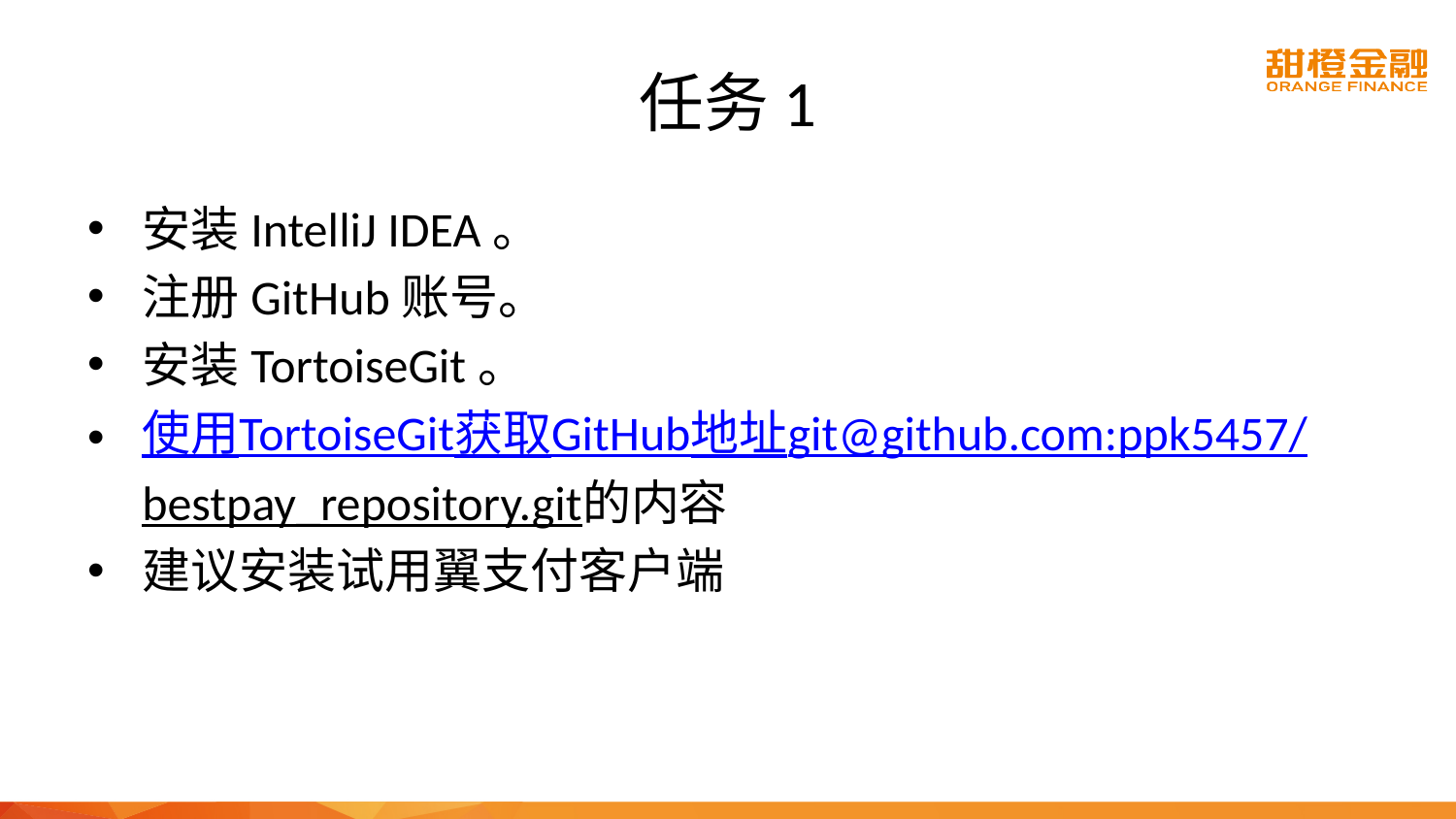

# 任务1
安装IntelliJ IDEA。
注册GitHub账号。
安装TortoiseGit。
使用TortoiseGit获取GitHub地址git@github.com:ppk5457/bestpay_repository.git的内容
建议安装试用翼支付客户端